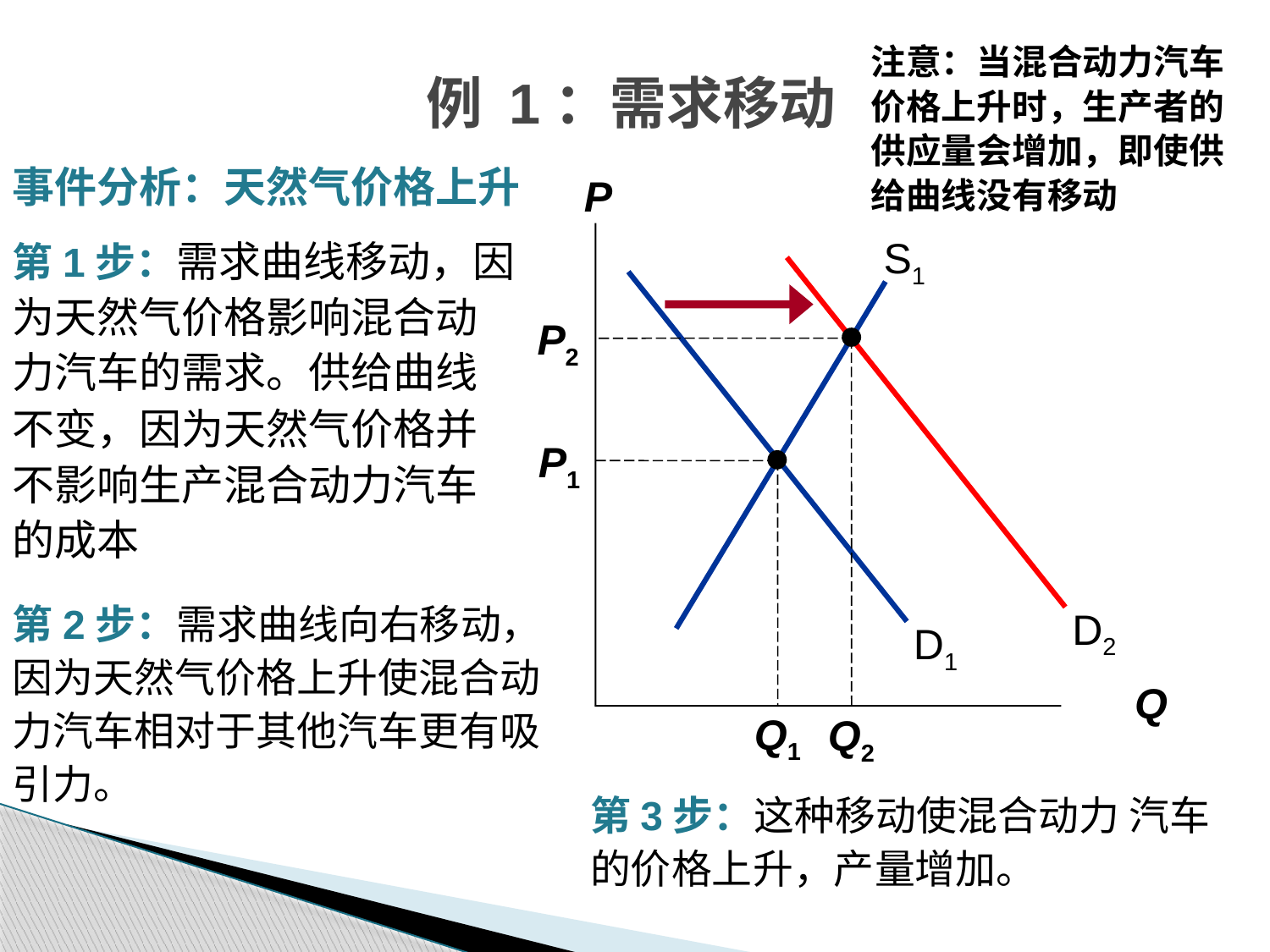

注意：当混合动力汽车价格上升时，生产者的供应量会增加，即使供给曲线没有移动
例 1：需求移动
事件分析：天然气价格上升
P

Q
第1步：需求曲线移动，因为天然气价格影响混合动力汽车的需求。供给曲线不变，因为天然气价格并不影响生产混合动力汽车的成本
S1

D2

D1

P2

Q2
P1

Q1
第2步：需求曲线向右移动，因为天然气价格上升使混合动力汽车相对于其他汽车更有吸引力。
第3步：这种移动使混合动力 汽车的价格上升，产量增加。